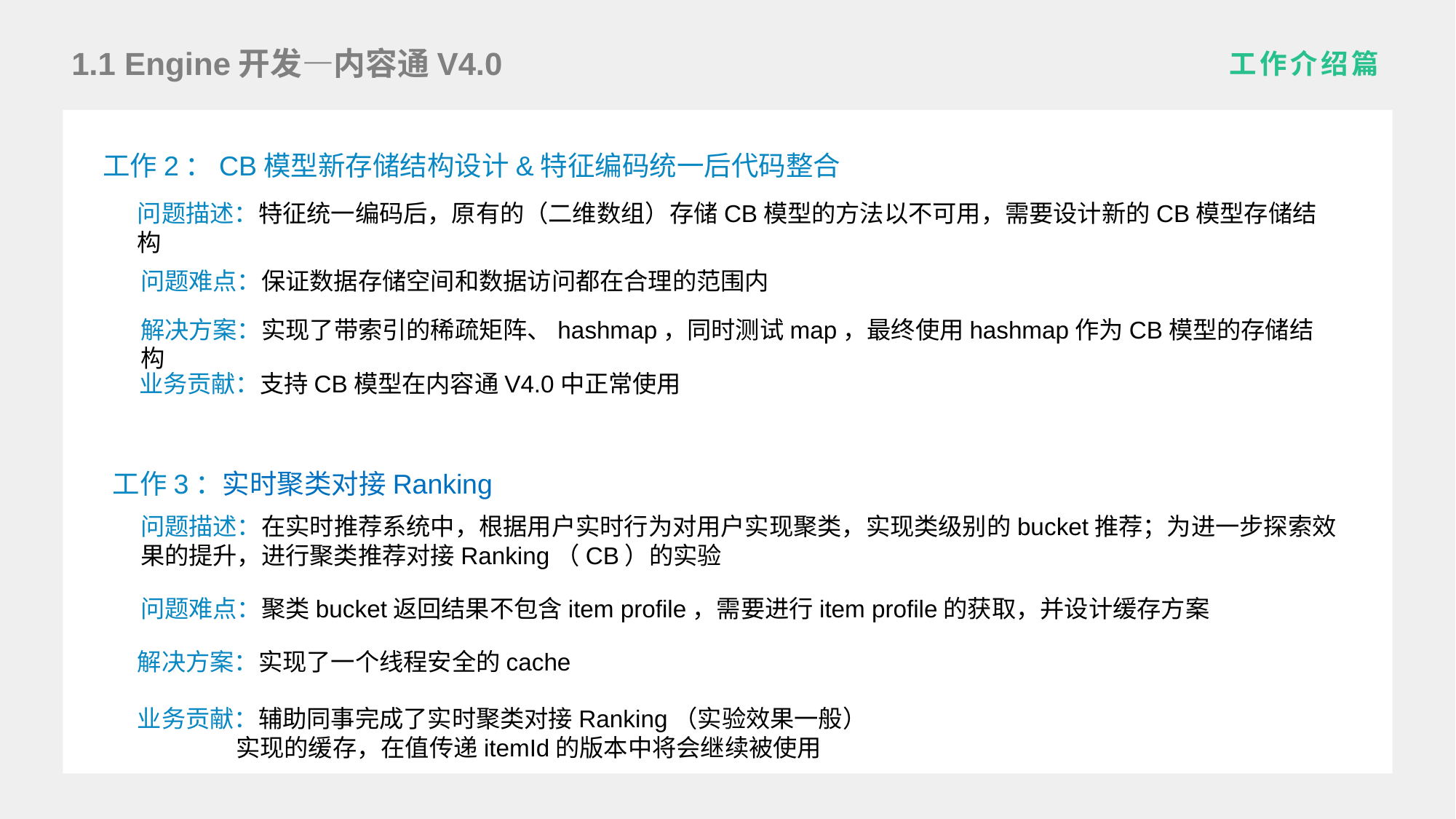

# 1.1 Engine开发—内容通V4.0
工作介绍篇
工作2：CB模型新存储结构设计&特征编码统一后代码整合
问题描述：特征统一编码后，原有的（二维数组）存储CB模型的方法以不可用，需要设计新的CB模型存储结构
问题难点：保证数据存储空间和数据访问都在合理的范围内
解决方案：实现了带索引的稀疏矩阵、hashmap，同时测试map，最终使用hashmap作为CB模型的存储结构
业务贡献：支持CB模型在内容通V4.0中正常使用
工作3：实时聚类对接Ranking
问题描述：在实时推荐系统中，根据用户实时行为对用户实现聚类，实现类级别的bucket推荐；为进一步探索效果的提升，进行聚类推荐对接Ranking（CB）的实验
问题难点：聚类bucket返回结果不包含item profile，需要进行item profile的获取，并设计缓存方案
解决方案：实现了一个线程安全的cache
业务贡献：辅助同事完成了实时聚类对接Ranking（实验效果一般）
                 实现的缓存，在值传递itemId的版本中将会继续被使用